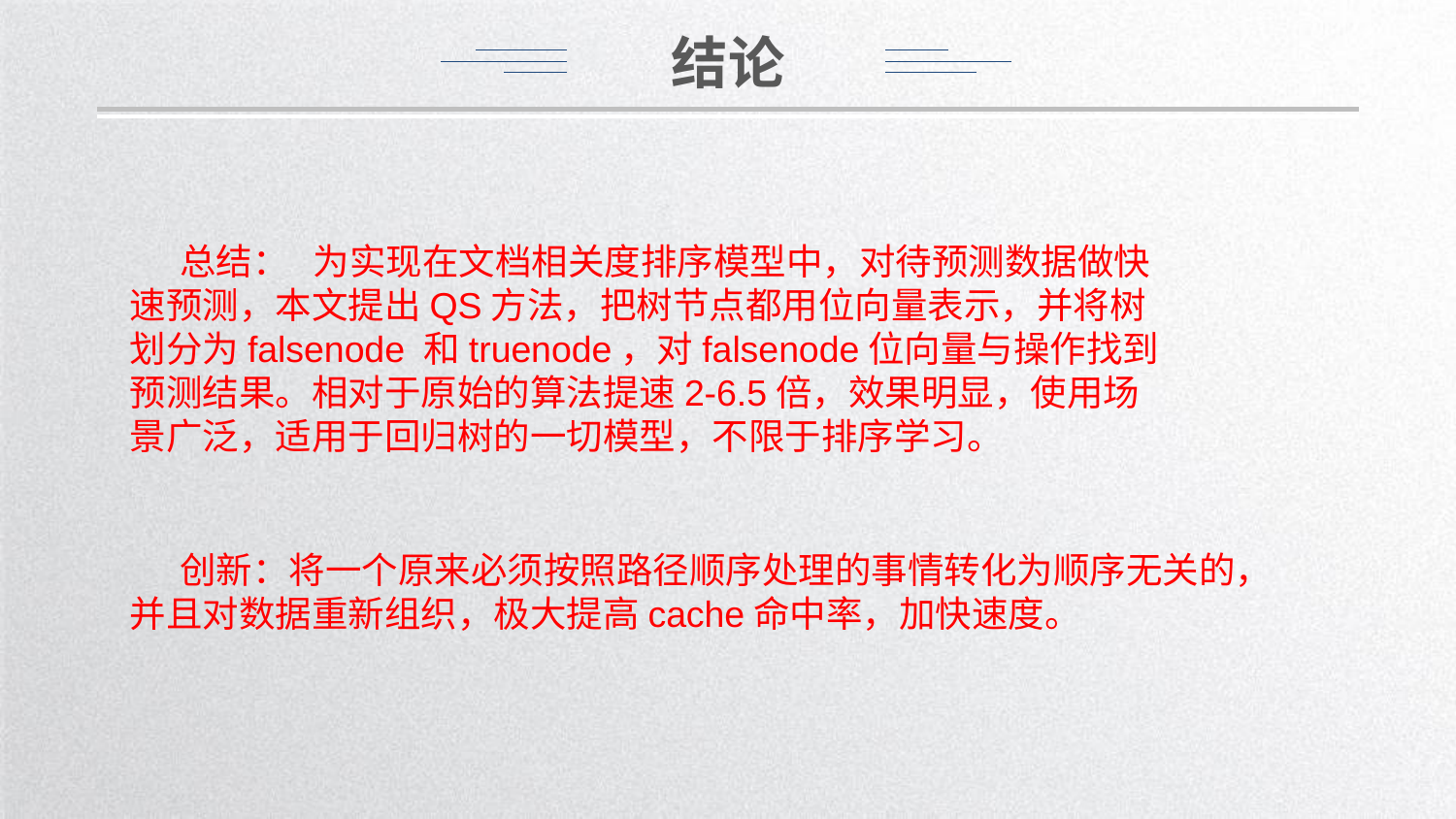

结论

     总结：   为实现在文档相关度排序模型中，对待预测数据做快速预测，本文提出QS方法，把树节点都用位向量表示，并将树划分为falsenode 和truenode，对falsenode位向量与操作找到预测结果。相对于原始的算法提速2-6.5倍，效果明显，使用场景广泛，适用于回归树的一切模型，不限于排序学习。
     创新：将一个原来必须按照路径顺序处理的事情转化为顺序无关的，并且对数据重新组织，极大提高cache命中率，加快速度。